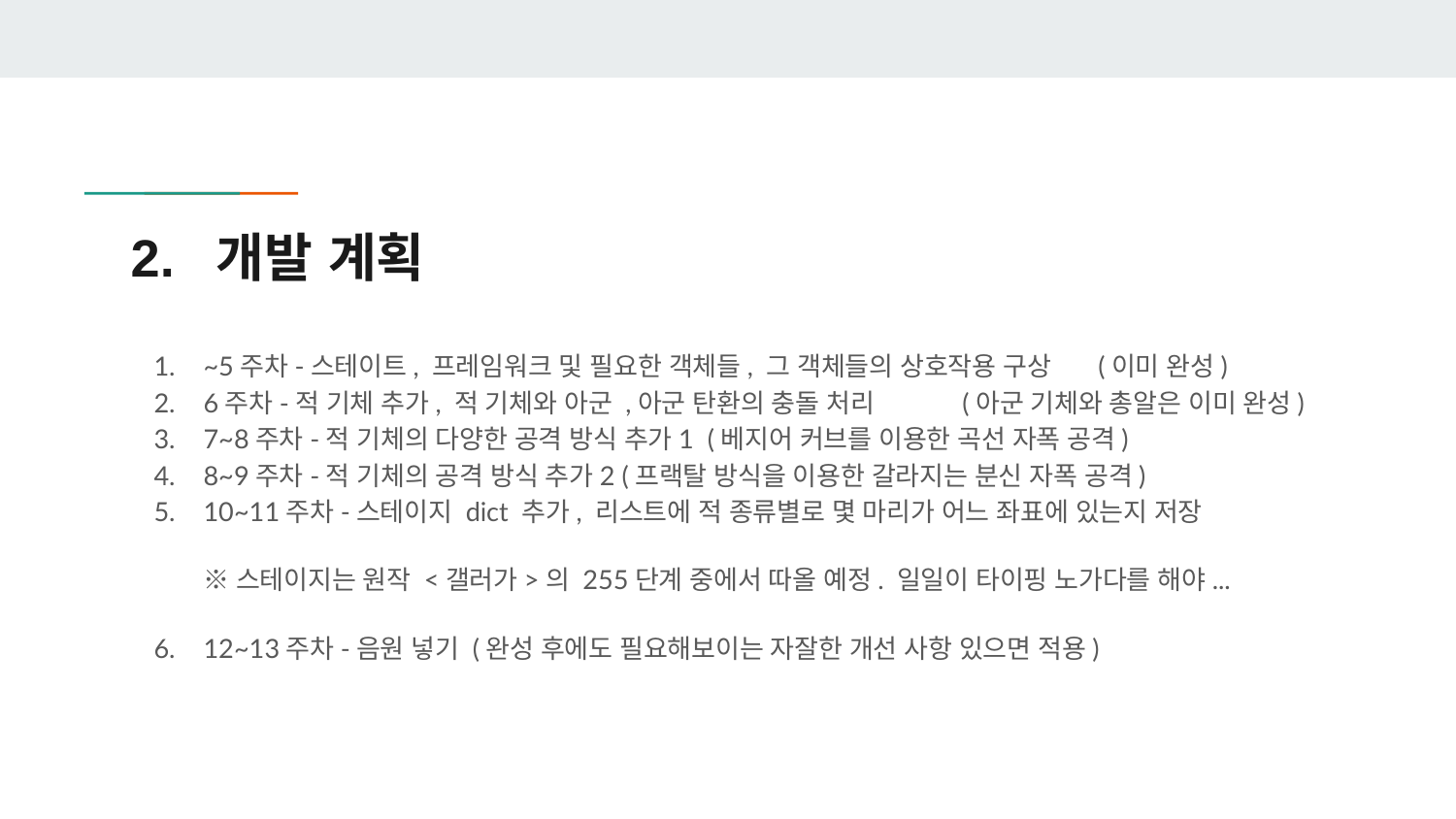

# 2.  개발 계획
~5주차-스테이트, 프레임워크 및 필요한 객체들, 그 객체들의 상호작용 구상      (이미 완성)
6주차-적 기체 추가, 적 기체와 아군 ,아군 탄환의 충돌 처리            (아군 기체와 총알은 이미 완성)
7~8주차-적 기체의 다양한 공격 방식 추가1  (베지어 커브를 이용한 곡선 자폭 공격)
8~9주차-적 기체의 공격 방식 추가2 (프랙탈 방식을 이용한 갈라지는 분신 자폭 공격)
10~11주차-스테이지 dict 추가, 리스트에 적 종류별로 몇 마리가 어느 좌표에 있는지 저장
※스테이지는 원작 <갤러가>의 255단계 중에서 따올 예정. 일일이 타이핑 노가다를 해야...
12~13주차-음원 넣기 (완성 후에도 필요해보이는 자잘한 개선 사항 있으면 적용)